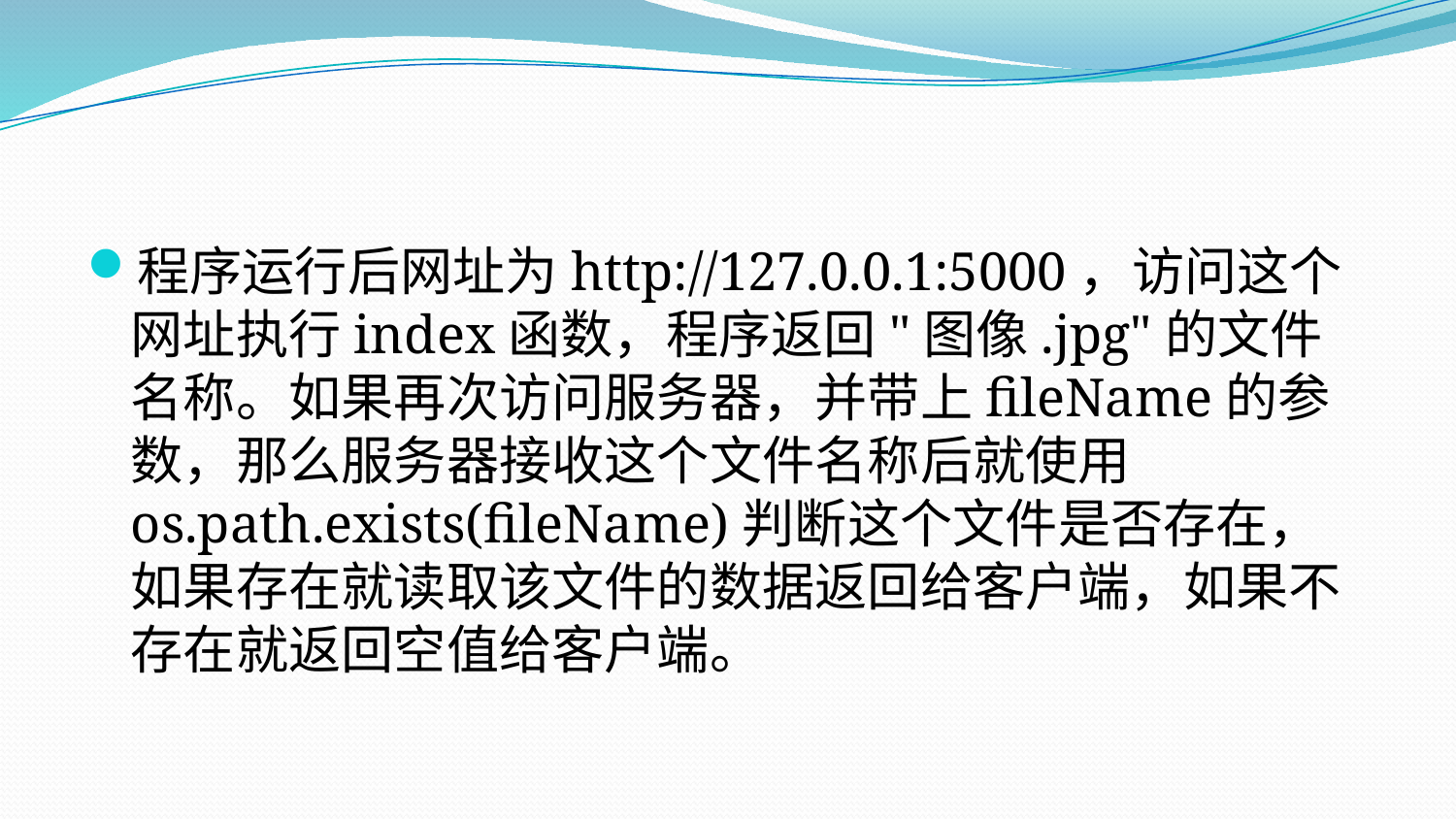

#
程序运行后网址为http://127.0.0.1:5000，访问这个网址执行index函数，程序返回"图像.jpg"的文件名称。如果再次访问服务器，并带上fileName的参数，那么服务器接收这个文件名称后就使用os.path.exists(fileName)判断这个文件是否存在，如果存在就读取该文件的数据返回给客户端，如果不存在就返回空值给客户端。